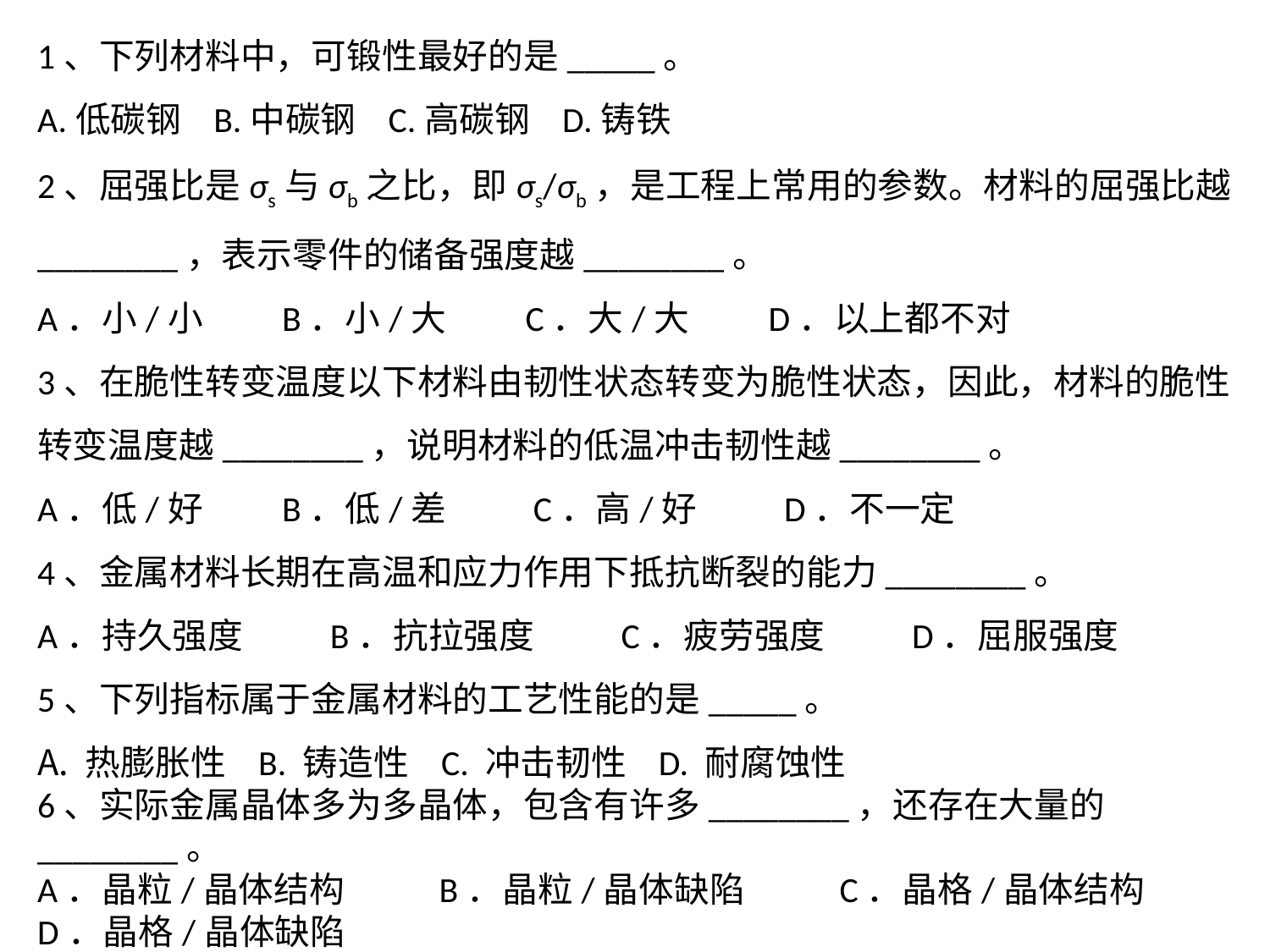

1、下列材料中，可锻性最好的是_____。
A.低碳钢   B.中碳钢   C.高碳钢   D.铸铁
2、屈强比是σs与σb之比，即σs/σb，是工程上常用的参数。材料的屈强比越________，表示零件的储备强度越________。
A．小/小         B．小/大         C．大/大         D．以上都不对
3、在脆性转变温度以下材料由韧性状态转变为脆性状态，因此，材料的脆性转变温度越________，说明材料的低温冲击韧性越________。
A．低/好         B．低/差          C．高/好          D．不一定
4、金属材料长期在高温和应力作用下抵抗断裂的能力________。
A．持久强度          B．抗拉强度          C．疲劳强度          D．屈服强度
5、下列指标属于金属材料的工艺性能的是_____。
热膨胀性   B. 铸造性   C. 冲击韧性   D. 耐腐蚀性
6、实际金属晶体多为多晶体，包含有许多________，还存在大量的________。
A．晶粒/晶体结构           B．晶粒/晶体缺陷           C．晶格/晶体结构           D．晶格/晶体缺陷